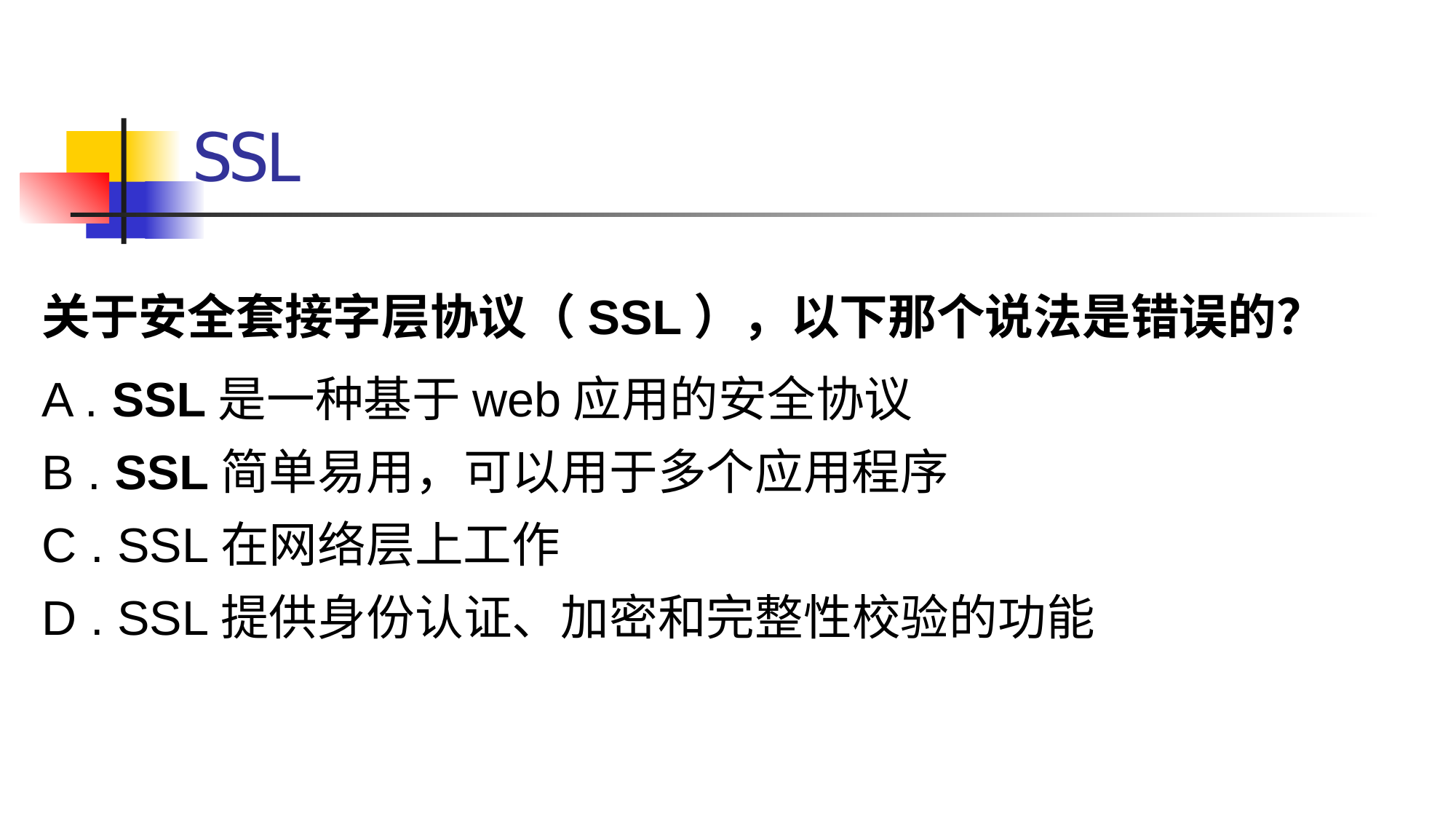

# SSL
关于安全套接字层协议（SSL），以下那个说法是错误的？
A . SSL是一种基于web应用的安全协议
B . SSL简单易用，可以用于多个应用程序
C . SSL在网络层上工作
D . SSL提供身份认证、加密和完整性校验的功能